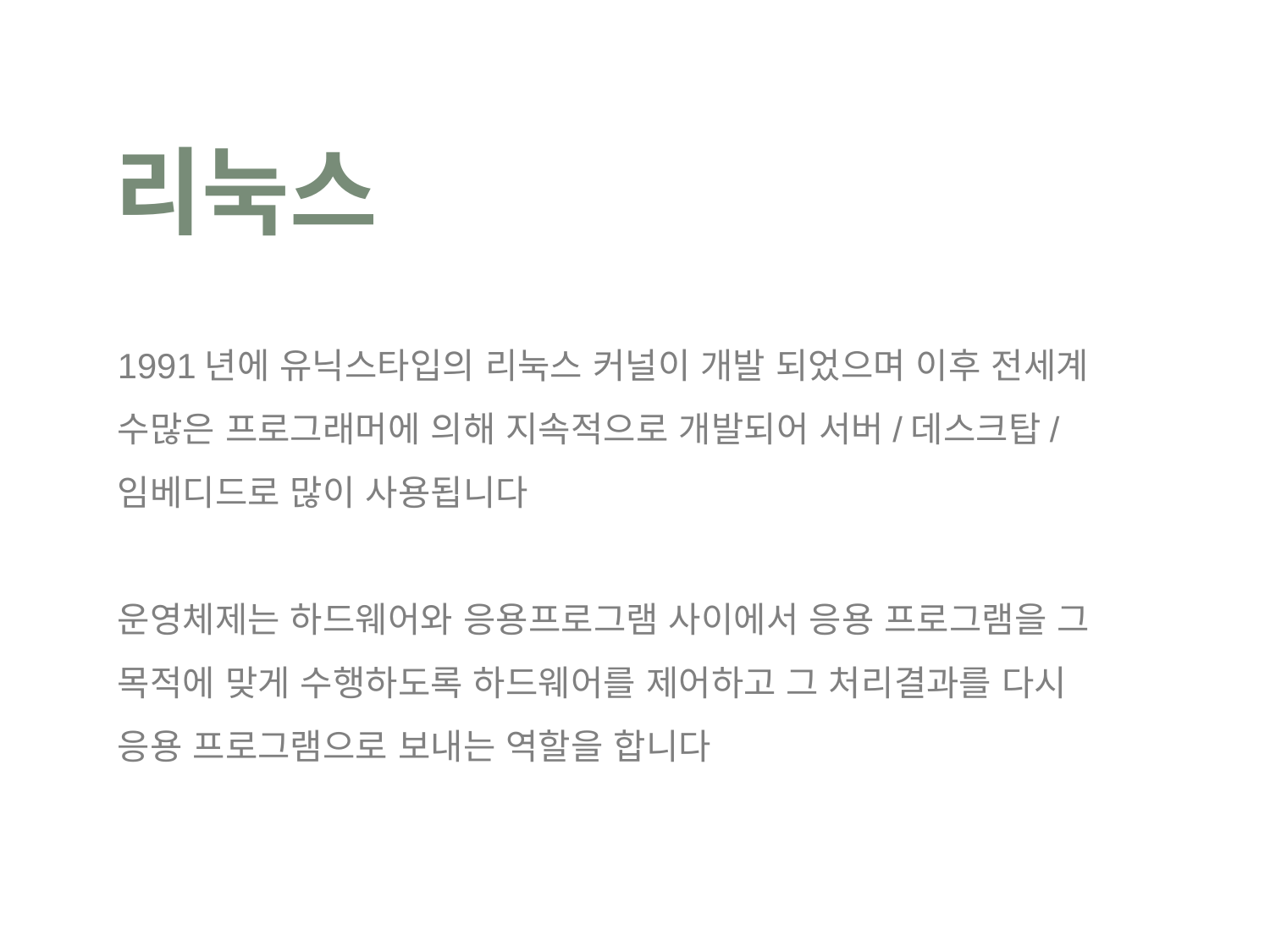

리눅스
1991년에 유닉스타입의 리눅스 커널이 개발 되었으며 이후 전세계 수많은 프로그래머에 의해 지속적으로 개발되어 서버/데스크탑/임베디드로 많이 사용됩니다

운영체제는 하드웨어와 응용프로그램 사이에서 응용 프로그램을 그 목적에 맞게 수행하도록 하드웨어를 제어하고 그 처리결과를 다시 응용 프로그램으로 보내는 역할을 합니다